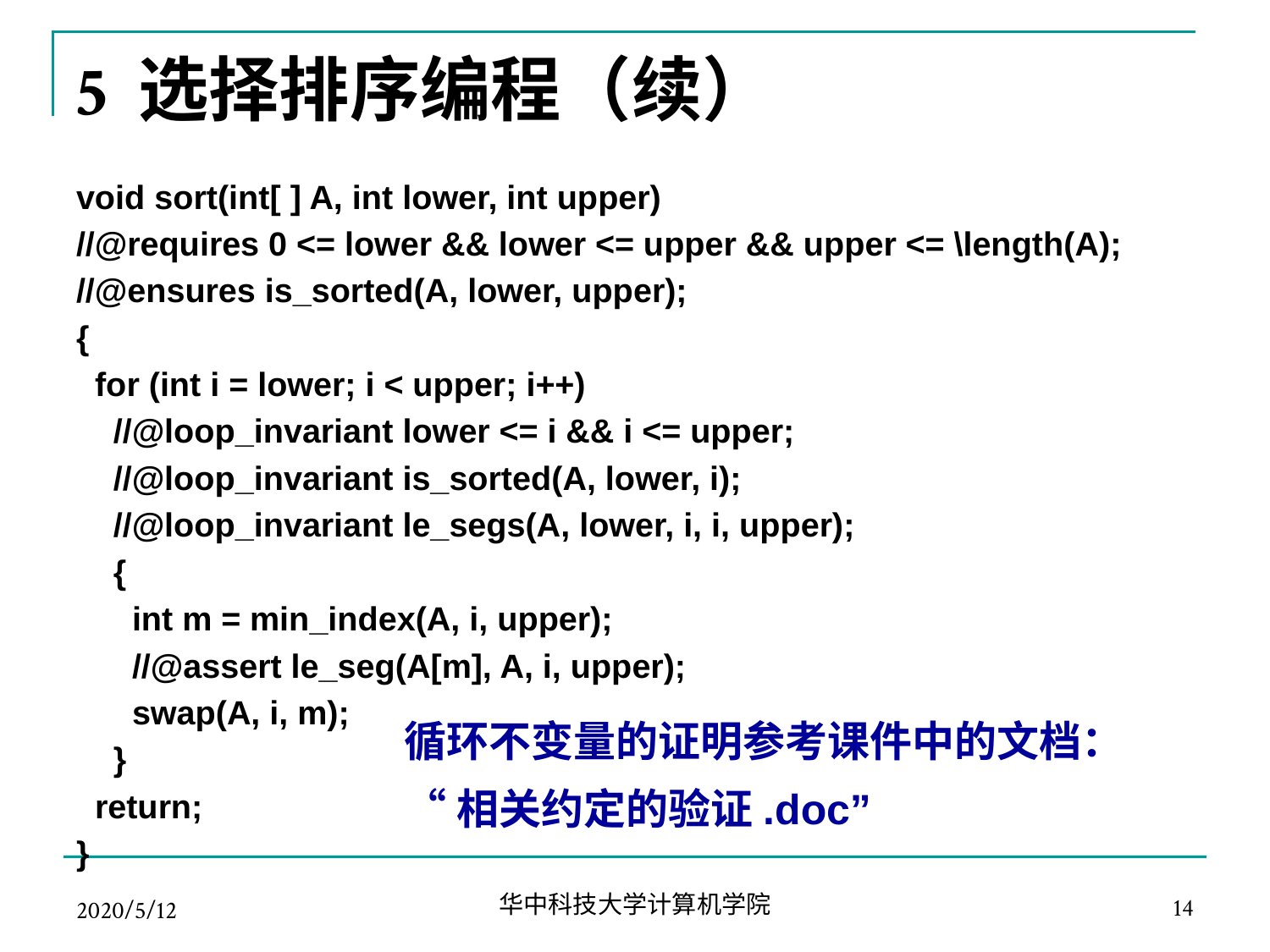

# 5 选择排序编程（续）
void sort(int[ ] A, int lower, int upper)
//@requires 0 <= lower && lower <= upper && upper <= \length(A);
//@ensures is_sorted(A, lower, upper);
{
  for (int i = lower; i < upper; i++)
    //@loop_invariant lower <= i && i <= upper;
    //@loop_invariant is_sorted(A, lower, i);
    //@loop_invariant le_segs(A, lower, i, i, upper);
    {
      int m = min_index(A, i, upper);
      //@assert le_seg(A[m], A, i, upper);
      swap(A, i, m);
    }
  return;
}
循环不变量的证明参考课件中的文档：
“相关约定的验证.doc”
2020/5/12
14
华中科技大学计算机学院